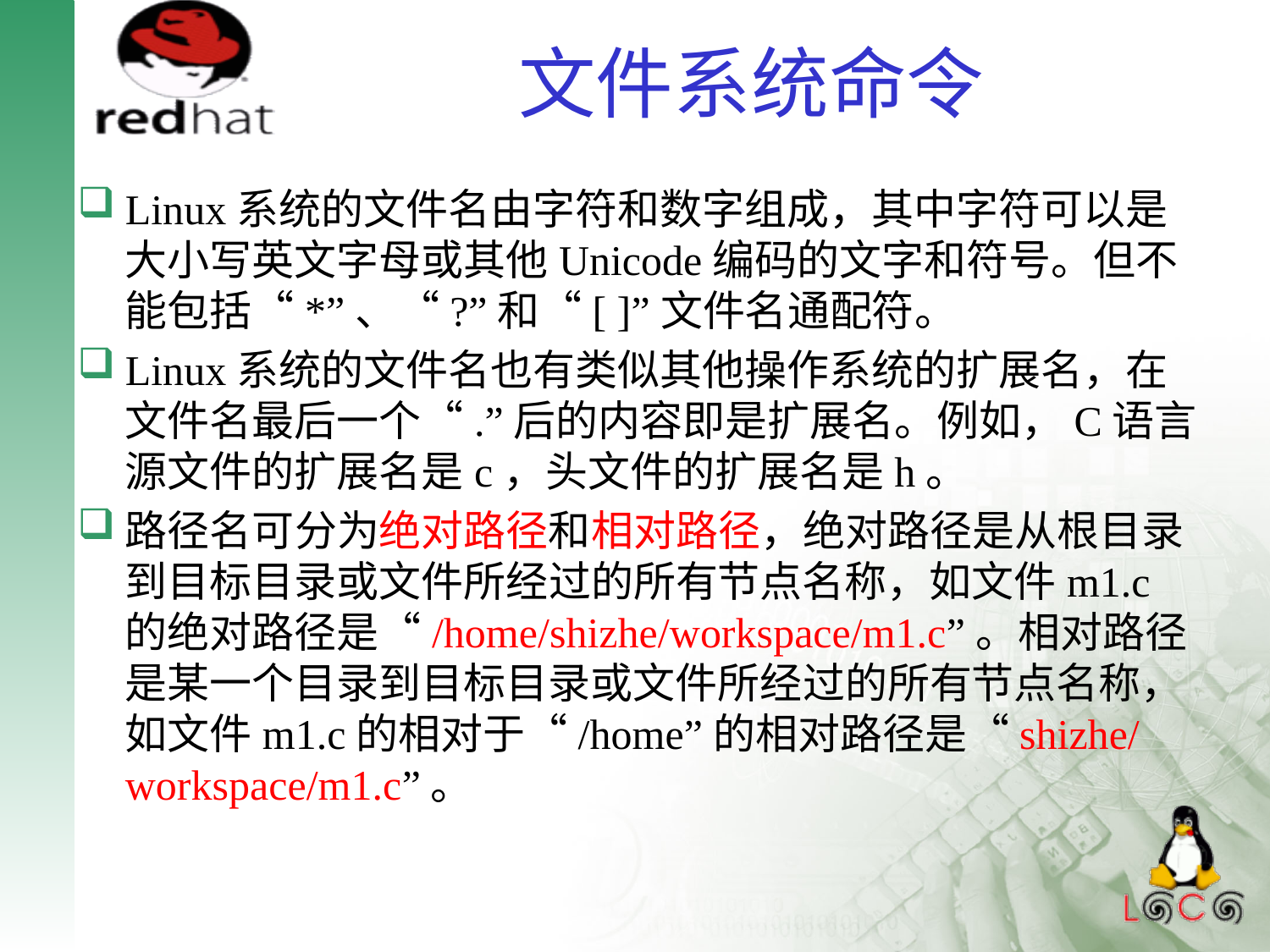

# 文件系统命令
Linux系统的文件名由字符和数字组成，其中字符可以是大小写英文字母或其他Unicode编码的文字和符号。但不能包括“*”、“?”和“[ ]”文件名通配符。
Linux系统的文件名也有类似其他操作系统的扩展名，在文件名最后一个“.”后的内容即是扩展名。例如，C语言源文件的扩展名是c，头文件的扩展名是h。
路径名可分为绝对路径和相对路径，绝对路径是从根目录到目标目录或文件所经过的所有节点名称，如文件m1.c的绝对路径是“/home/shizhe/workspace/m1.c”。相对路径是某一个目录到目标目录或文件所经过的所有节点名称，如文件m1.c的相对于“/home”的相对路径是“shizhe/workspace/m1.c”。